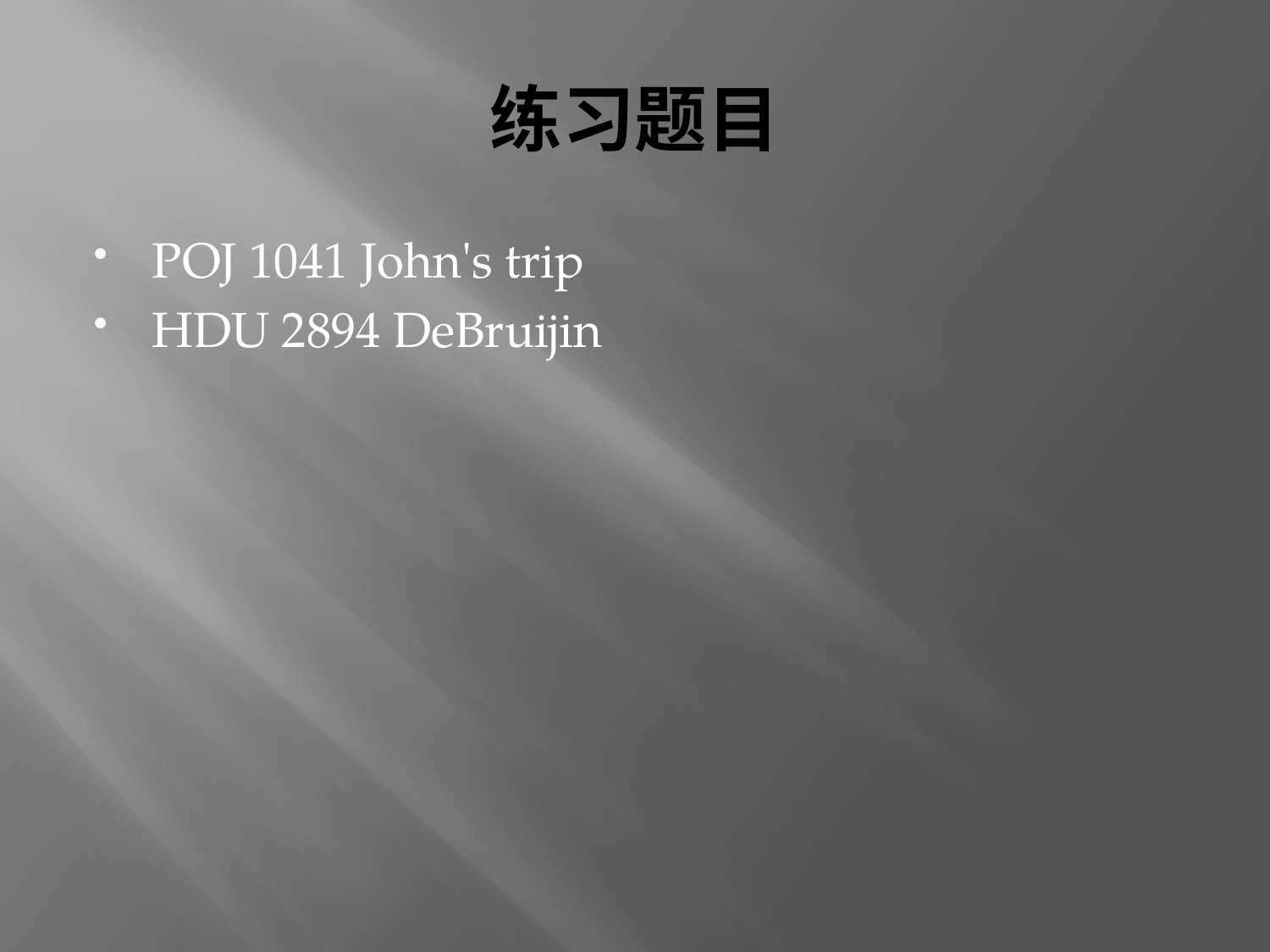

# 练习题目
POJ 1041 John's trip
HDU 2894 DeBruijin